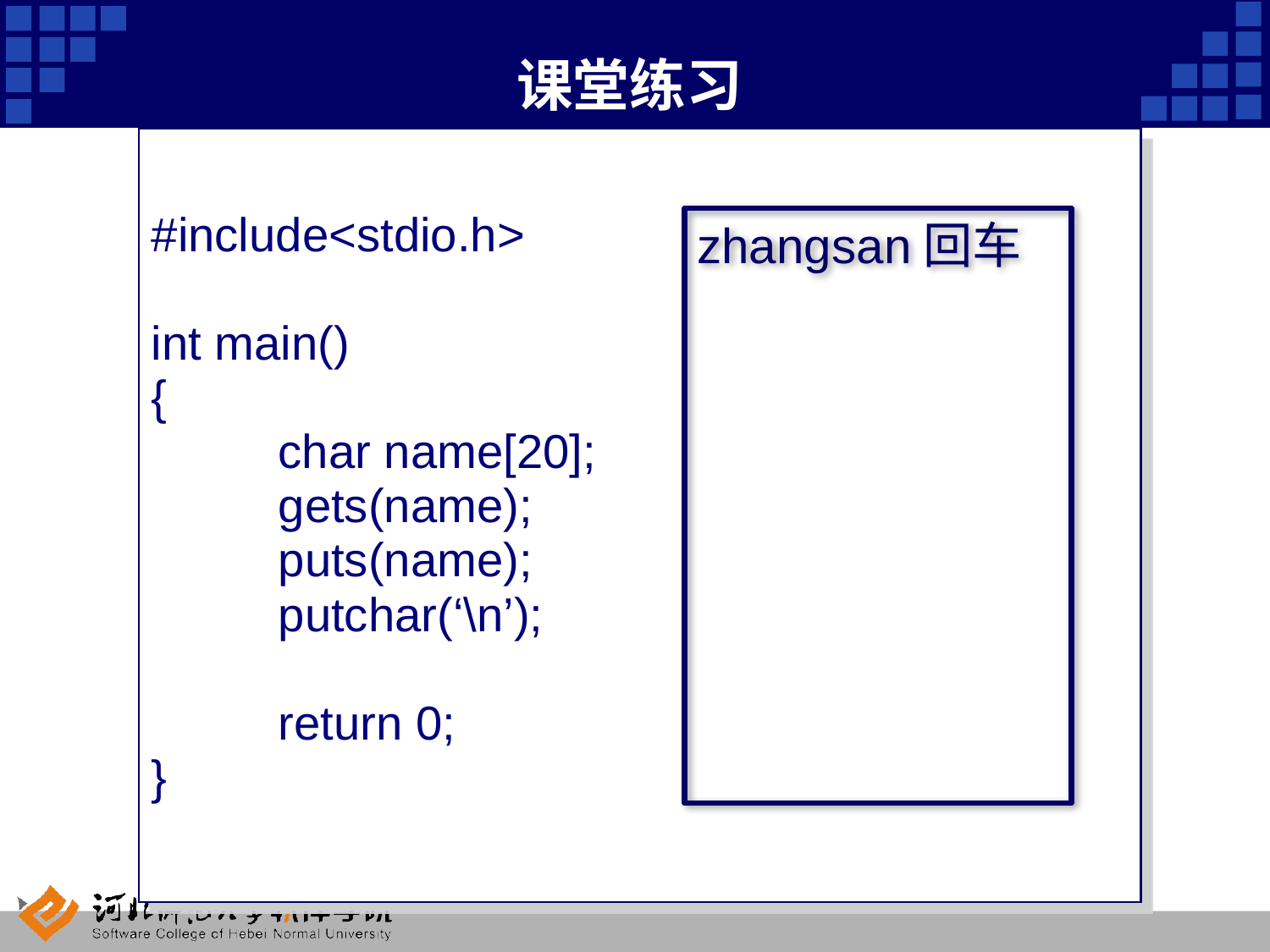

# 课堂练习
getYourName.cpp
#include<stdio.h>
int main()
{
	char name[20];
	gets(name);
	puts(name);
	putchar(‘\n’);

	return 0;
}
zhangsan回车